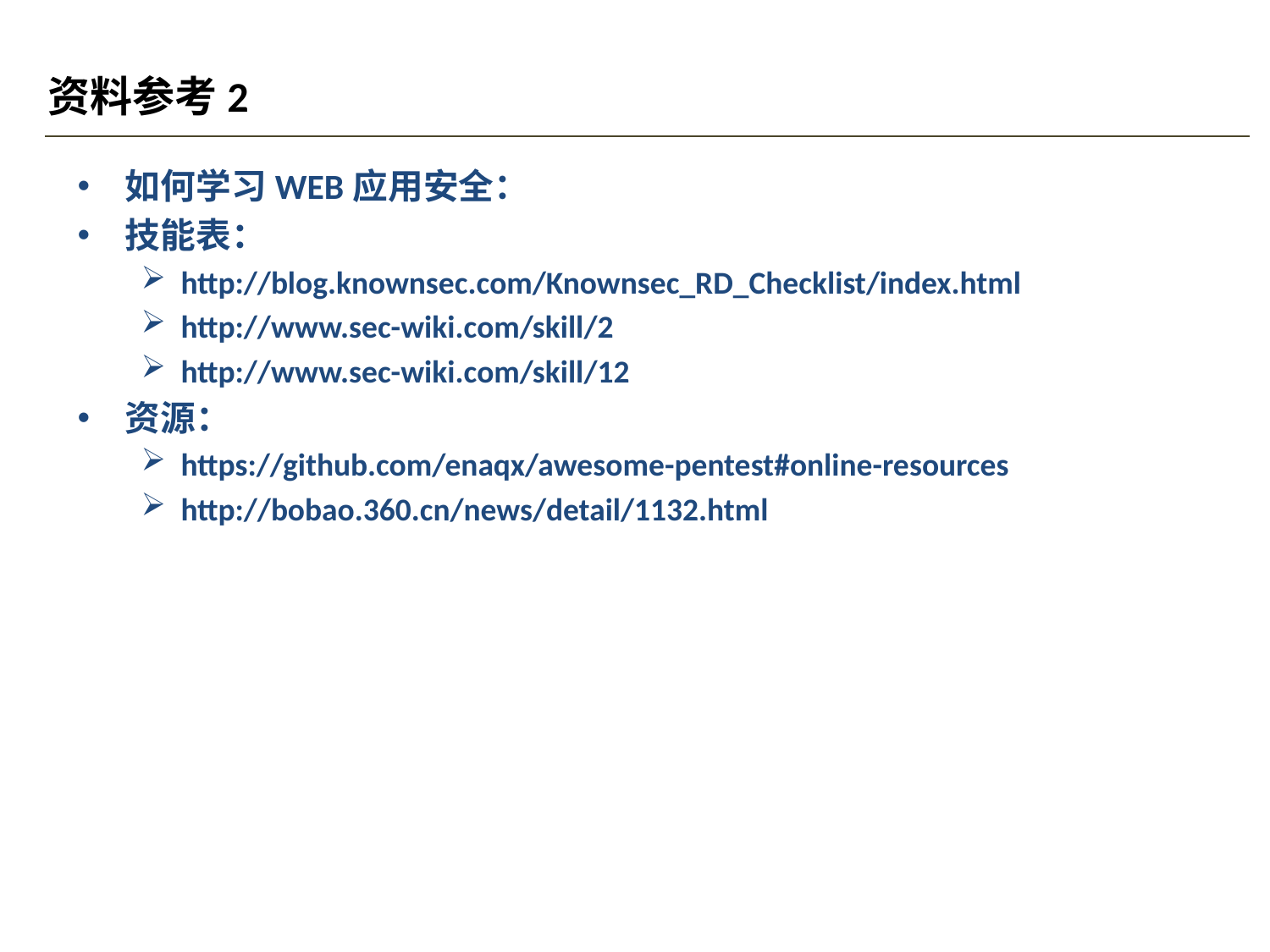

# 资料参考2
如何学习WEB应用安全：
技能表：
http://blog.knownsec.com/Knownsec_RD_Checklist/index.html
http://www.sec-wiki.com/skill/2
http://www.sec-wiki.com/skill/12
资源：
https://github.com/enaqx/awesome-pentest#online-resources
http://bobao.360.cn/news/detail/1132.html